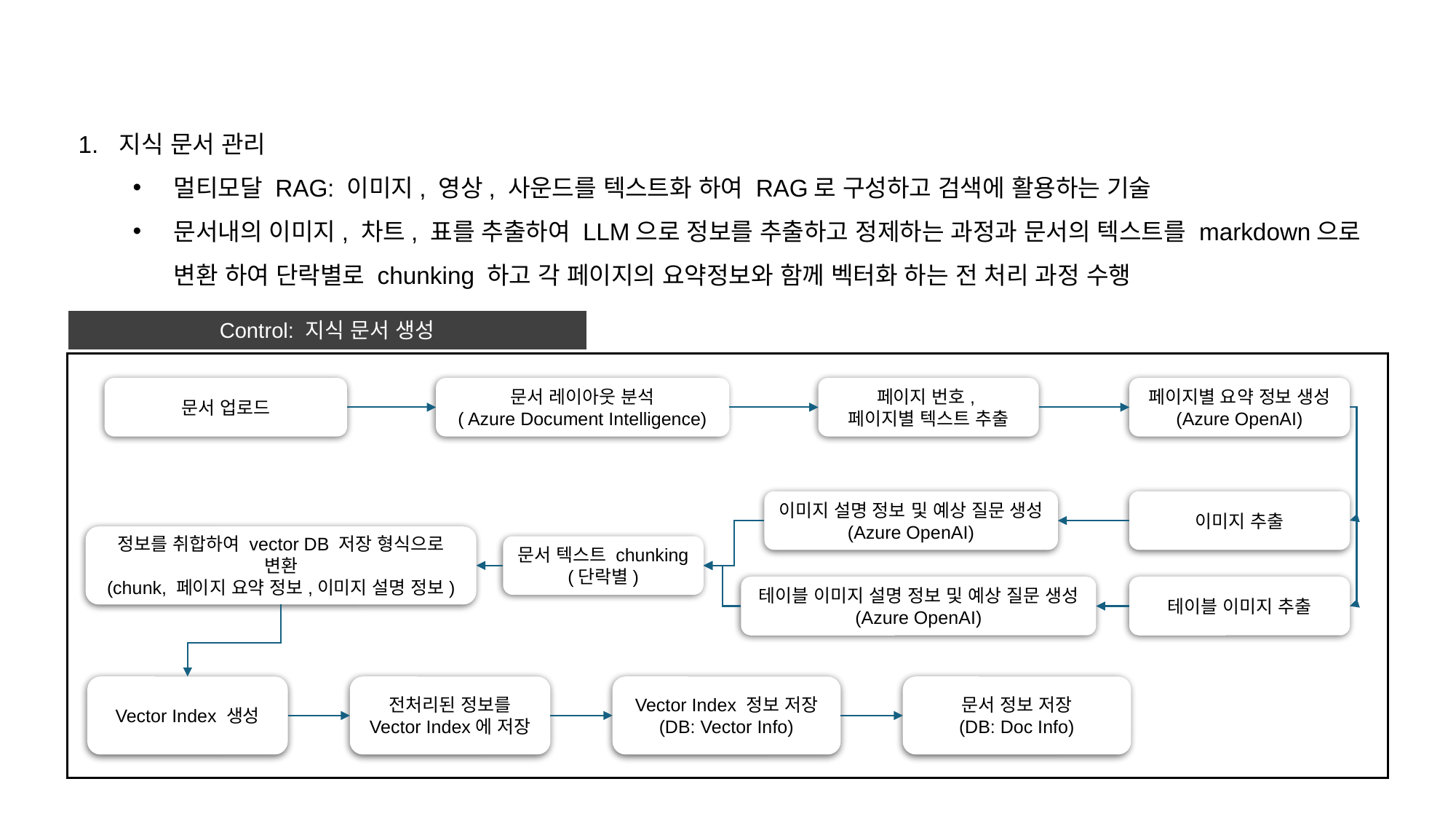

지식 문서 관리
멀티모달 RAG: 이미지, 영상, 사운드를 텍스트화 하여 RAG로 구성하고 검색에 활용하는 기술
문서내의 이미지, 차트, 표를 추출하여 LLM으로 정보를 추출하고 정제하는 과정과 문서의 텍스트를 markdown으로 변환 하여 단락별로 chunking 하고 각 페이지의 요약정보와 함께 벡터화 하는 전 처리 과정 수행
Control: 지식 문서 생성

문서 업로드
문서 레이아웃 분석
( Azure Document Intelligence)
페이지 번호,
페이지별 텍스트 추출
페이지별 요약 정보 생성
(Azure OpenAI)
이미지 설명 정보 및 예상 질문 생성
(Azure OpenAI)
이미지 추출
정보를 취합하여 vector DB 저장 형식으로 변환
(chunk, 페이지 요약 정보,이미지 설명 정보)
문서 텍스트 chunking
(단락별)
테이블 이미지 설명 정보 및 예상 질문 생성
(Azure OpenAI)
테이블 이미지 추출
Vector Index 생성
전처리된 정보를 Vector Index에 저장
Vector Index 정보 저장
(DB: Vector Info)
문서 정보 저장
(DB: Doc Info)